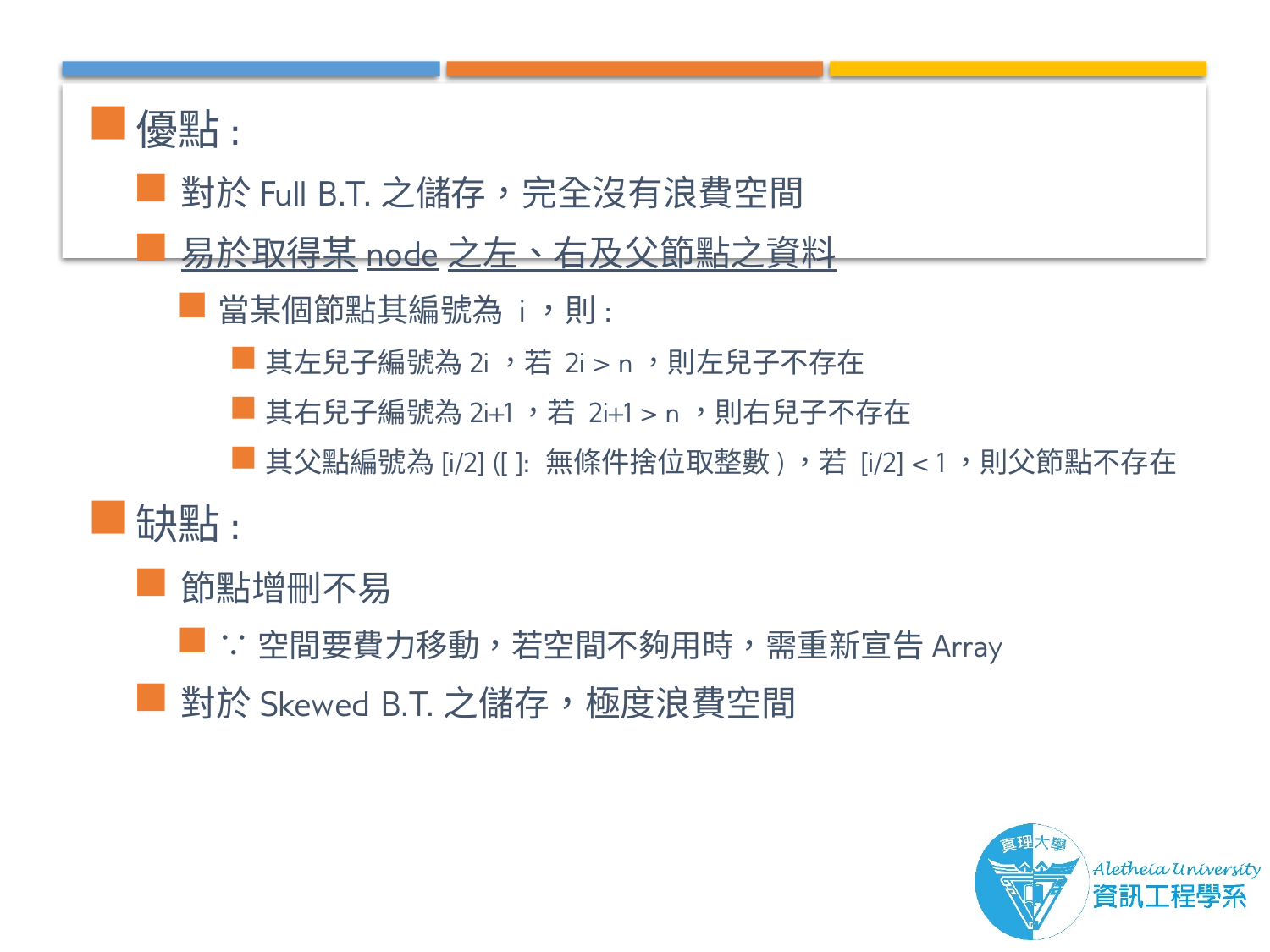

優點:
對於Full B.T.之儲存，完全沒有浪費空間
易於取得某node之左、右及父節點之資料
當某個節點其編號為 i，則:
其左兒子編號為2i，若 2i > n，則左兒子不存在
其右兒子編號為2i+1，若 2i+1 > n，則右兒子不存在
其父點編號為[i/2] ([ ]: 無條件捨位取整數)，若 [i/2] < 1，則父節點不存在
缺點:
節點增刪不易
∵空間要費力移動，若空間不夠用時，需重新宣告Array
對於Skewed B.T.之儲存，極度浪費空間